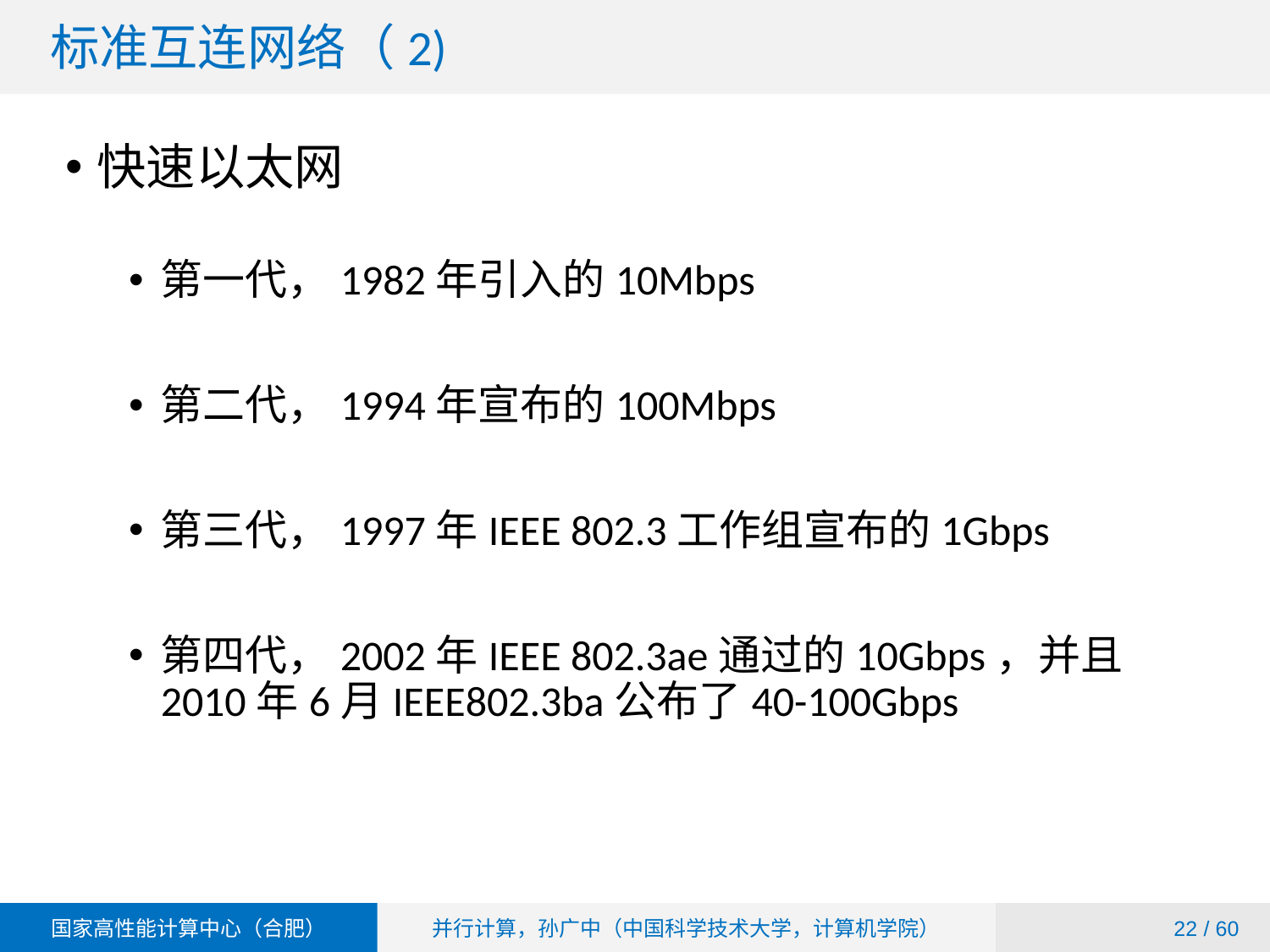

# 标准互连网络（2)
快速以太网

第一代，1982年引入的10Mbps

第二代，1994年宣布的100Mbps

第三代，1997年IEEE 802.3工作组宣布的1Gbps

第四代，2002年IEEE 802.3ae通过的10Gbps，并且2010年6月IEEE802.3ba公布了40-100Gbps

22 / 60